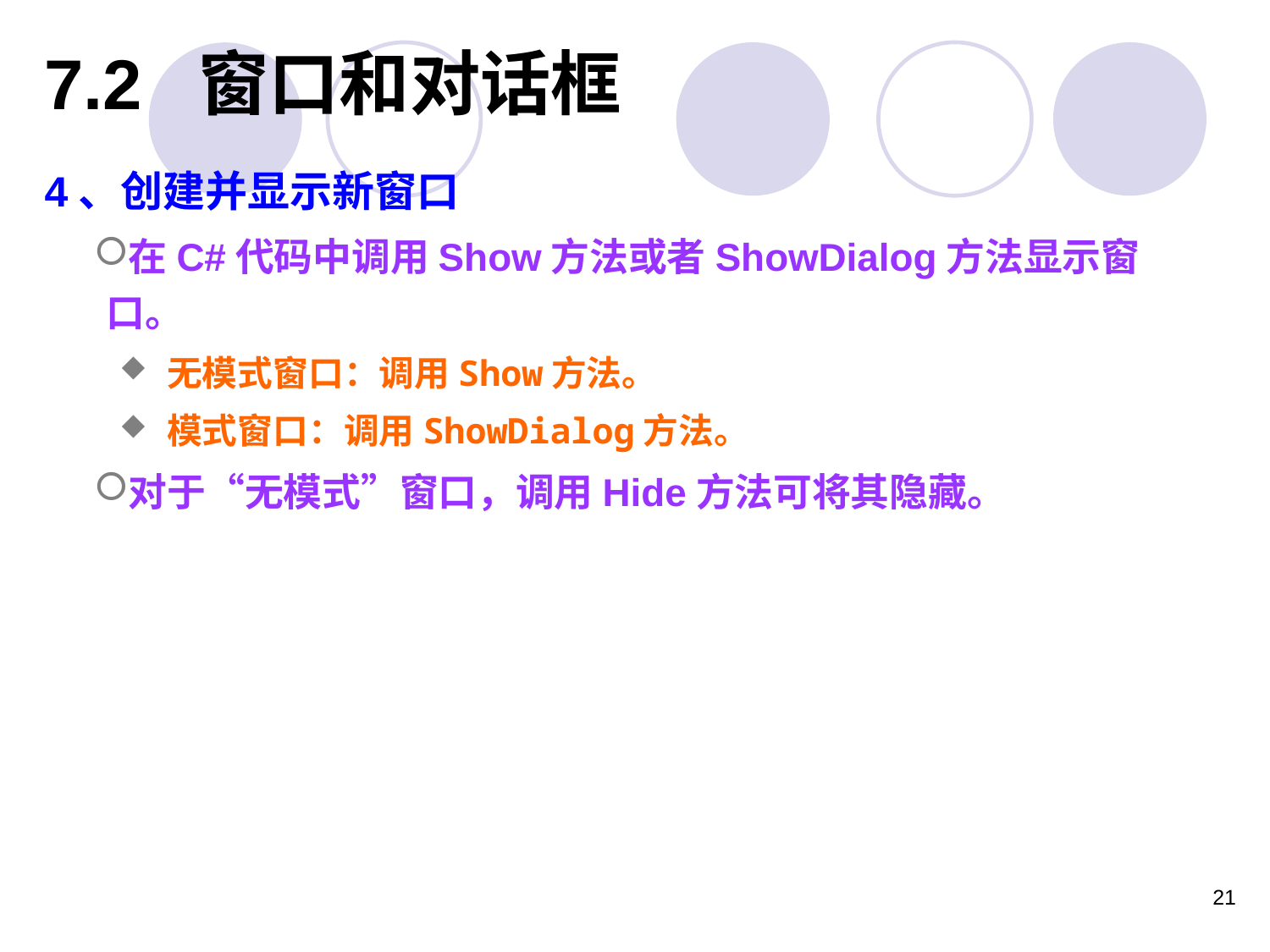

7.2  窗口和对话框
4、创建并显示新窗口
在C#代码中调用Show方法或者ShowDialog方法显示窗口。
无模式窗口：调用Show方法。
模式窗口：调用ShowDialog方法。
对于“无模式”窗口，调用Hide方法可将其隐藏。

21